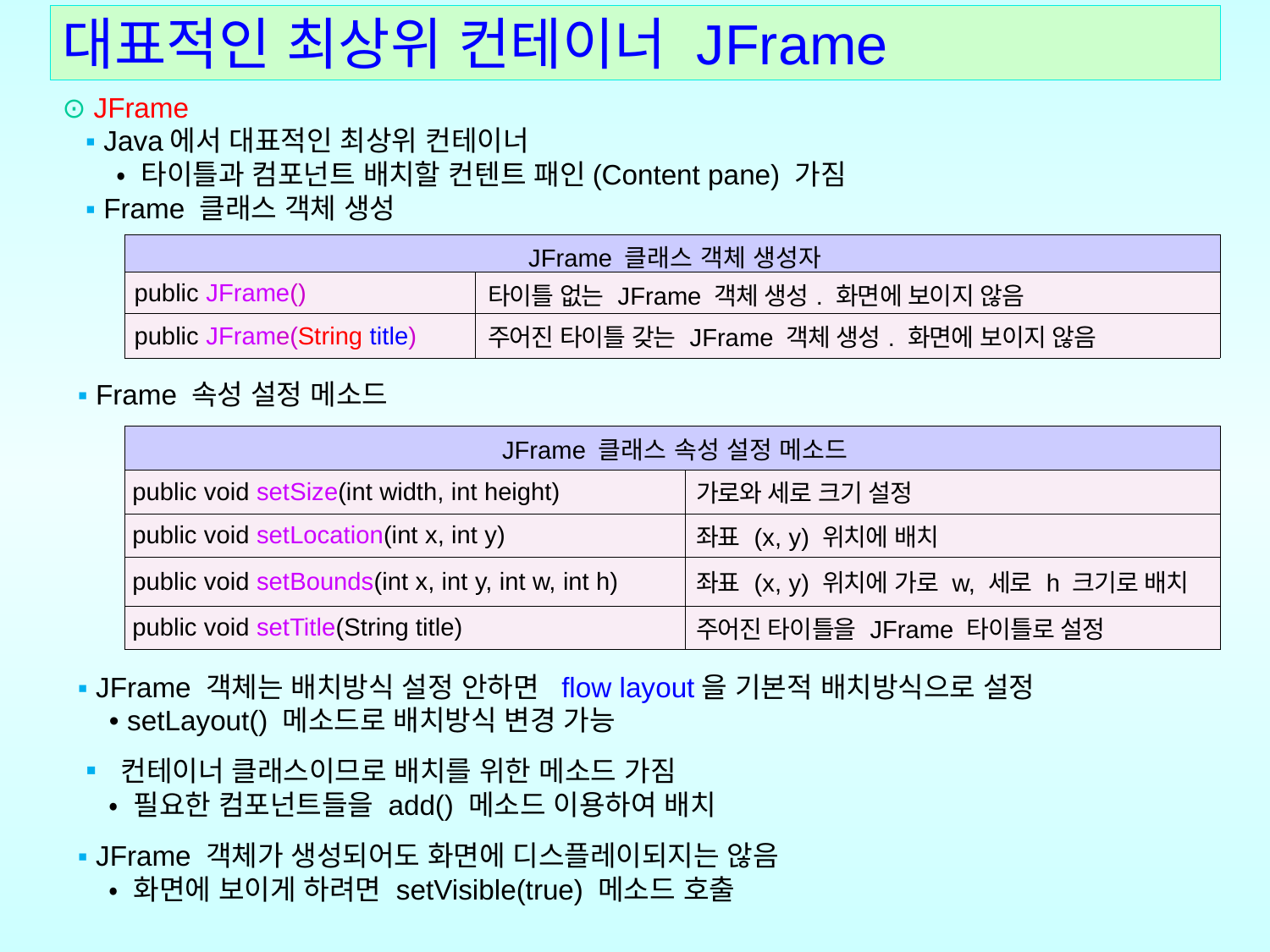

# 대표적인 최상위 컨테이너 JFrame
⊙ JFrame
   ▪ Java에서 대표적인 최상위 컨테이너
       • 타이틀과 컴포넌트 배치할 컨텐트 패인(Content pane) 가짐
   ▪ Frame 클래스 객체 생성

  ▪ Frame 속성 설정 메소드

  ▪ JFrame 객체는 배치방식 설정 안하면  flow layout을 기본적 배치방식으로 설정
      • setLayout() 메소드로 배치방식 변경 가능

  ▪ 컨테이너 클래스이므로 배치를 위한 메소드 가짐
      • 필요한 컴포넌트들을 add() 메소드 이용하여 배치

  ▪ JFrame 객체가 생성되어도 화면에 디스플레이되지는 않음
      • 화면에 보이게 하려면 setVisible(true) 메소드 호출
| JFrame 클래스 객체 생성자 |  |
| --- | --- |
| public JFrame() | 타이틀 없는 JFrame 객체 생성. 화면에 보이지 않음 |
| public JFrame(String title) | 주어진 타이틀 갖는 JFrame 객체 생성. 화면에 보이지 않음 |
| JFrame 클래스 속성 설정 메소드 |  |
| --- | --- |
| public void setSize(int width, int height) | 가로와 세로 크기 설정 |
| public void setLocation(int x, int y) | 좌표 (x, y) 위치에 배치 |
| public void setBounds(int x, int y, int w, int h) | 좌표 (x, y) 위치에 가로 w, 세로 h 크기로 배치 |
| public void setTitle(String title) | 주어진 타이틀을 JFrame 타이틀로 설정 |